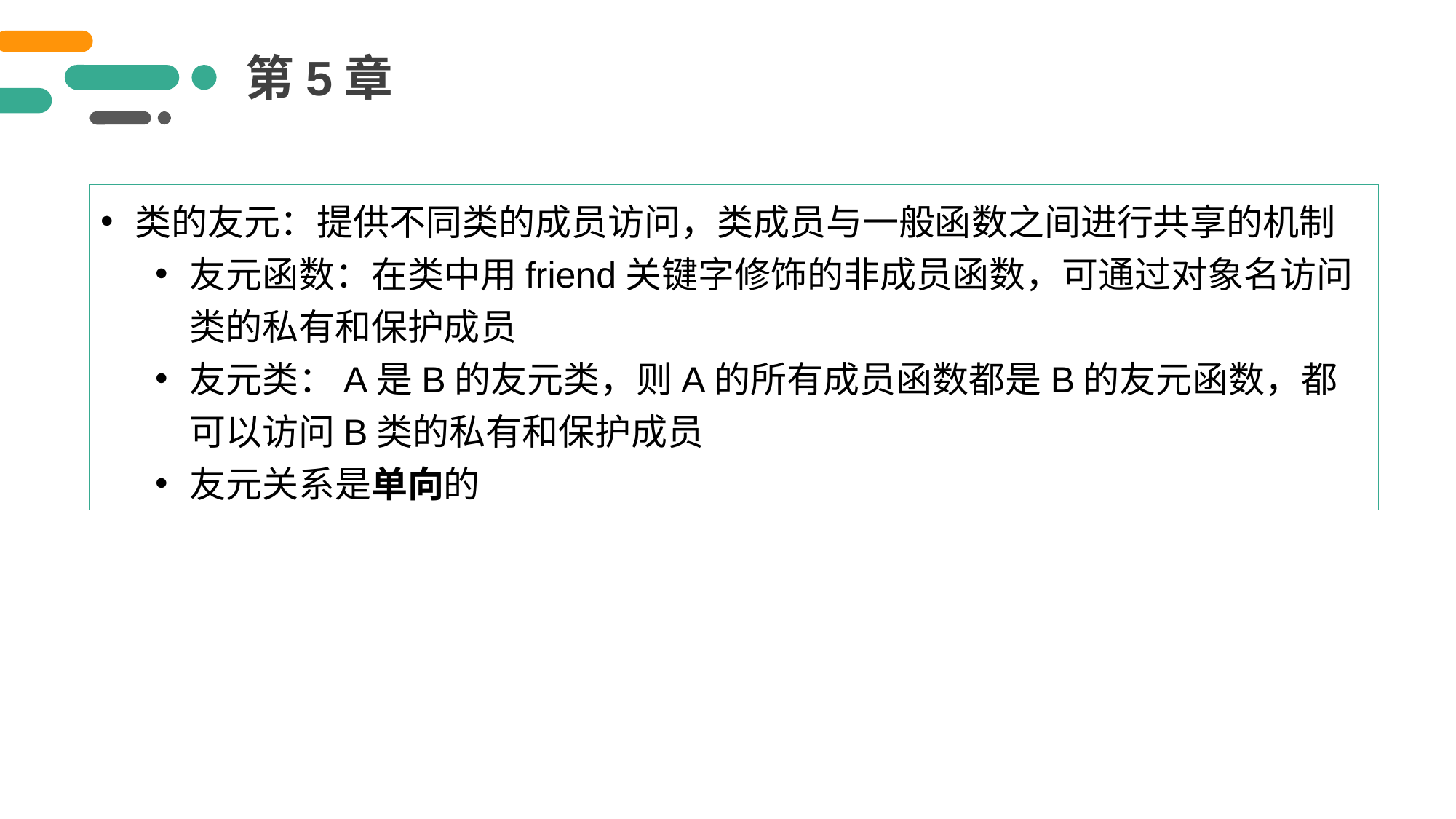

第5章
类的友元：提供不同类的成员访问，类成员与一般函数之间进行共享的机制
友元函数：在类中用friend关键字修饰的非成员函数，可通过对象名访问类的私有和保护成员
友元类：A是B的友元类，则A的所有成员函数都是B的友元函数，都可以访问B类的私有和保护成员
友元关系是单向的